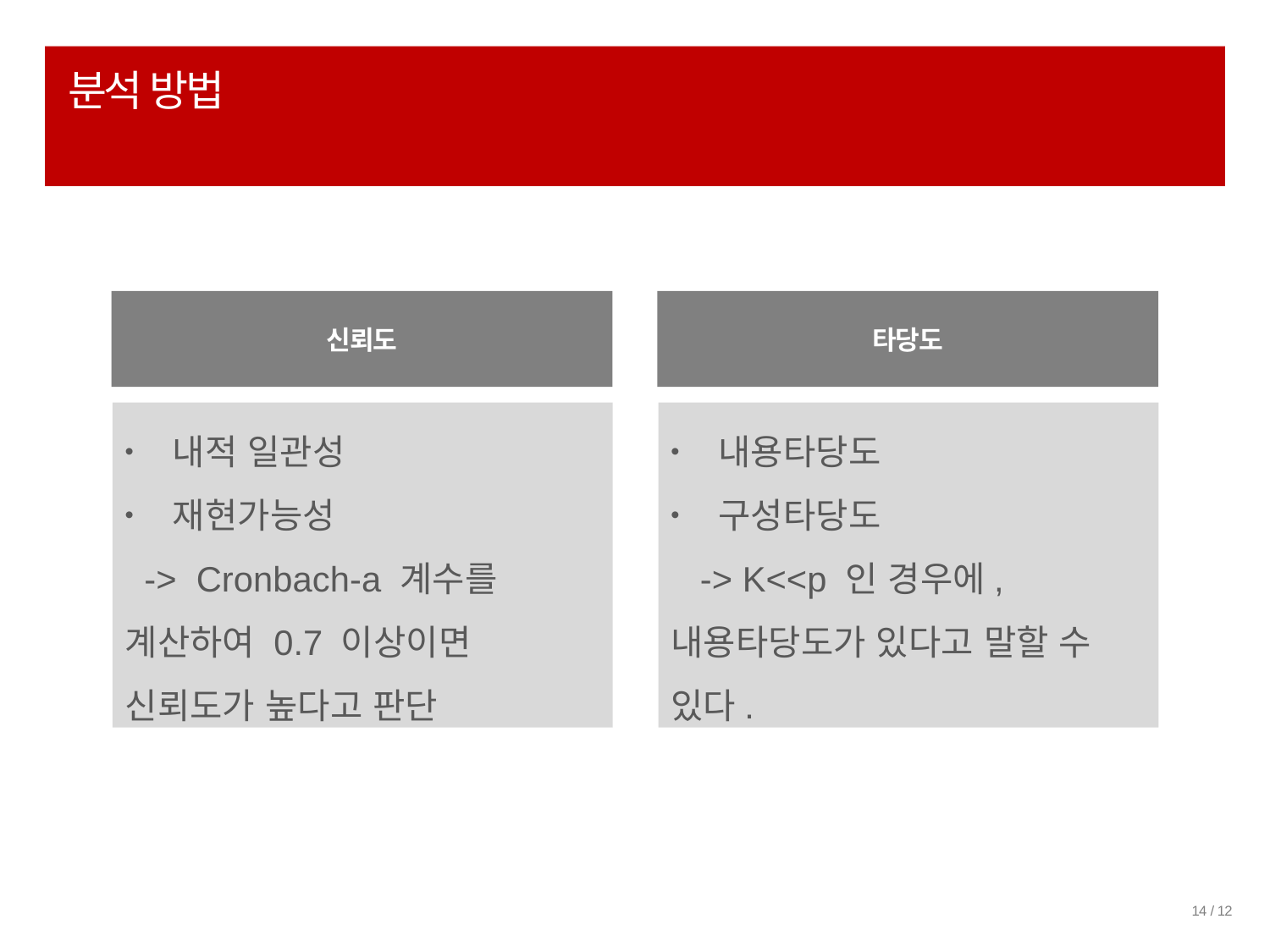

# 분석 방법
신뢰도
타당도
내적 일관성
재현가능성
  ->  Cronbach-a 계수를 계산하여 0.7 이상이면 신뢰도가 높다고 판단
내용타당도
구성타당도
   -> K<<p 인 경우에, 내용타당도가 있다고 말할 수 있다.
14 / 12